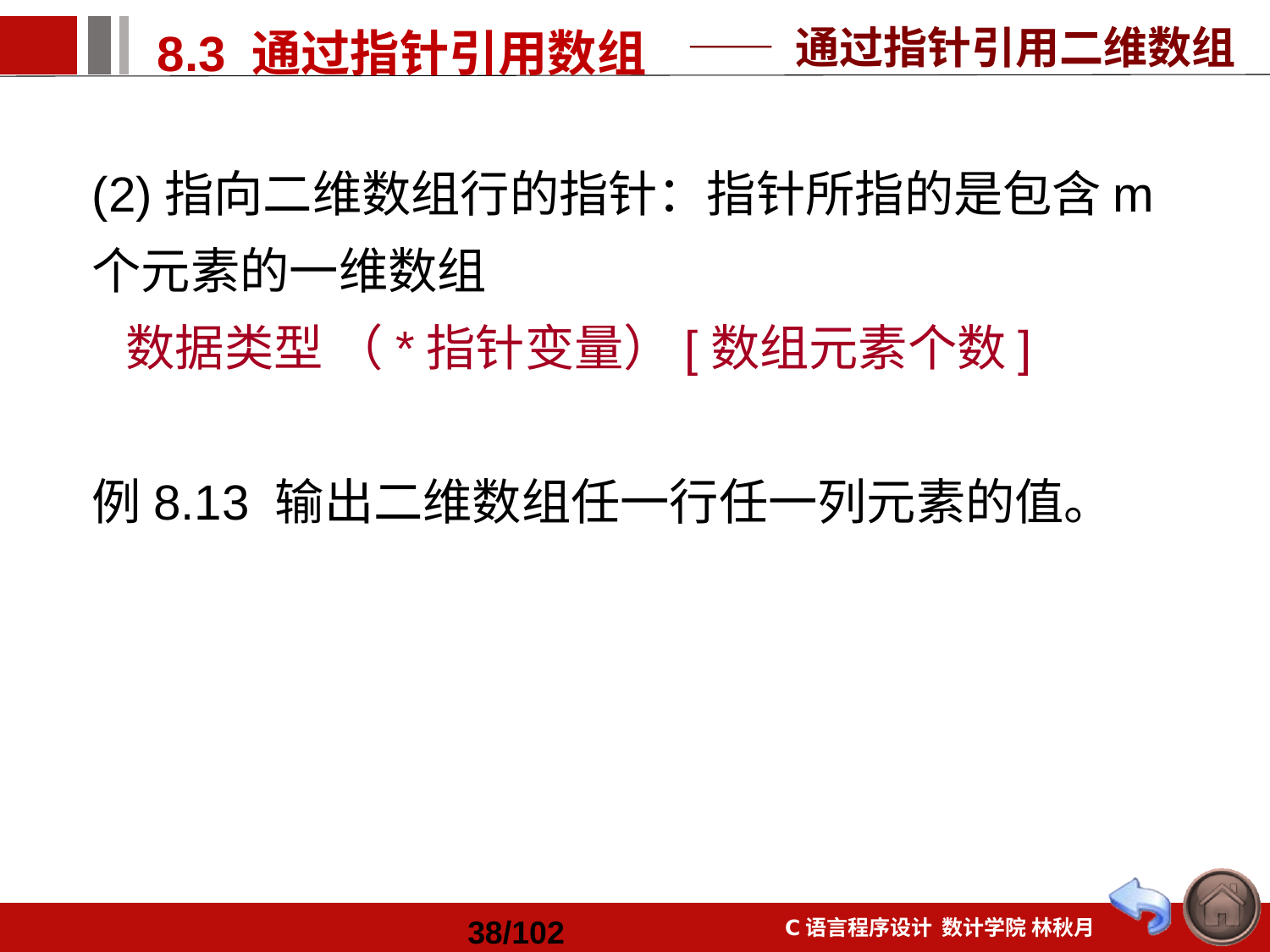

—— 通过指针引用二维数组
(2)指向二维数组行的指针：指针所指的是包含m个元素的一维数组
  数据类型 （*指针变量）[数组元素个数]

例8.13 输出二维数组任一行任一列元素的值。